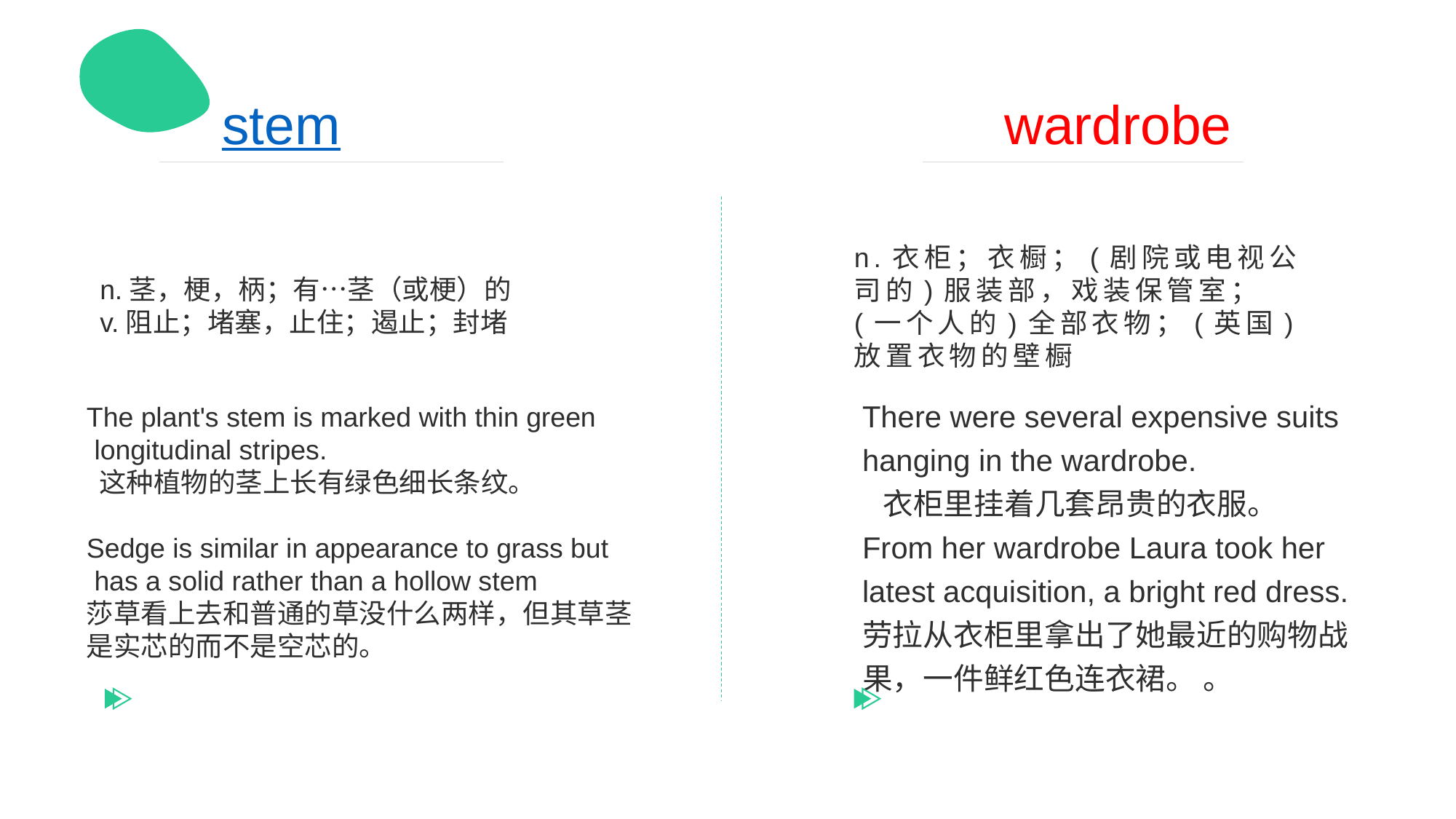

stem
wardrobe

n.衣柜；衣橱；(剧院或电视公司的)服装部，戏装保管室；(一个人的)全部衣物；(英国)放置衣物的壁橱
There were several expensive suits hanging in the wardrobe.
  衣柜里挂着几套昂贵的衣服。
From her wardrobe Laura took her latest acquisition, a bright red dress.  劳拉从衣柜里拿出了她最近的购物战果，一件鲜红色连衣裙。 。
n.茎，梗，柄；有…茎（或梗）的
v.阻止；堵塞，止住；遏止；封堵
The plant's stem is marked with thin green
 longitudinal stripes.
 这种植物的茎上长有绿色细长条纹。

Sedge is similar in appearance to grass but
 has a solid rather than a hollow stem
莎草看上去和普通的草没什么两样，但其草茎
是实芯的而不是空芯的。